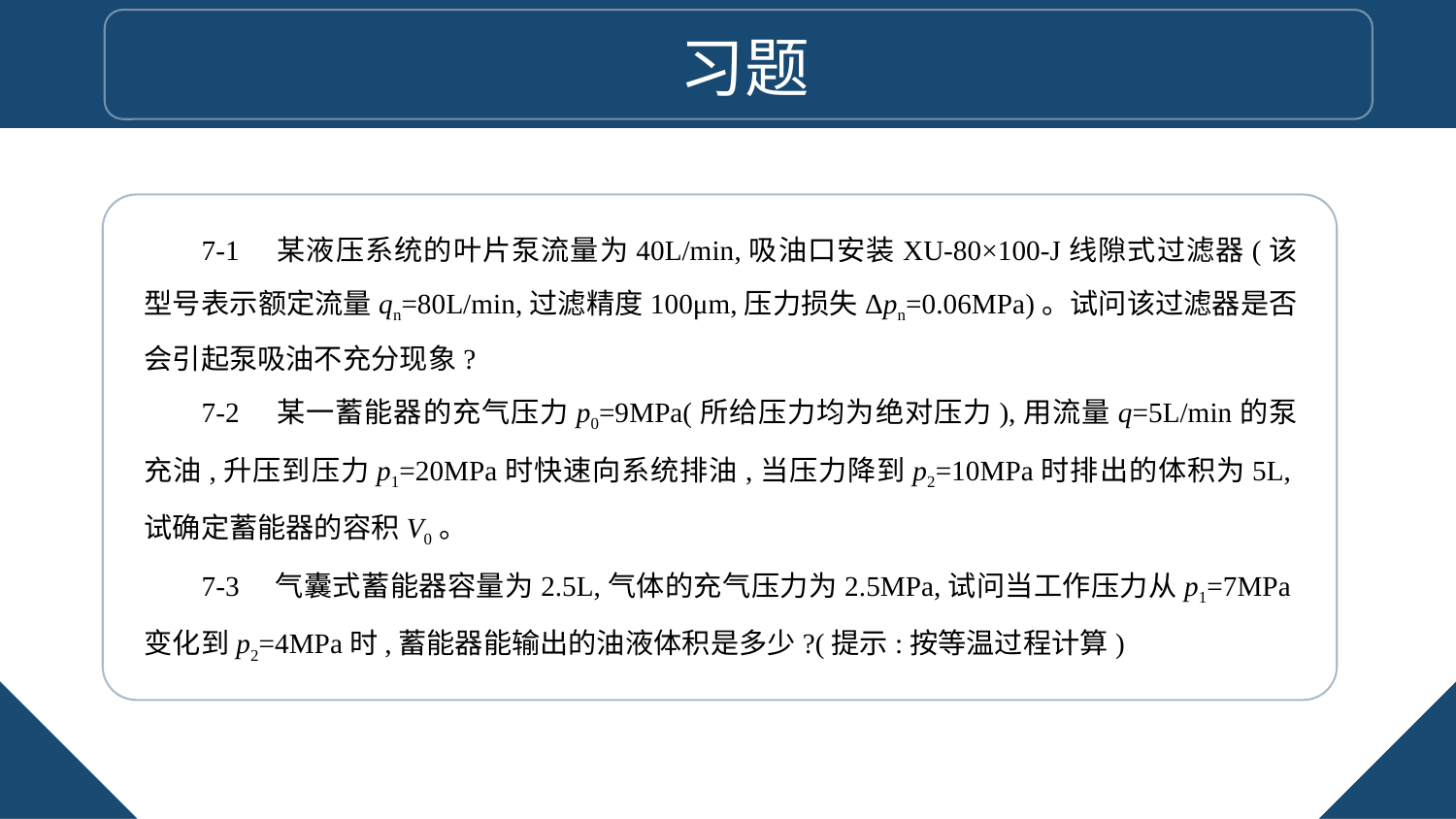

习题

7-1　某液压系统的叶片泵流量为40L/min,吸油口安装XU-80×100-J线隙式过滤器(该型号表示额定流量qn=80L/min,过滤精度100μm,压力损失Δpn=0.06MPa)。试问该过滤器是否会引起泵吸油不充分现象?
7-2　某一蓄能器的充气压力p0=9MPa(所给压力均为绝对压力),用流量q=5L/min的泵充油,升压到压力p1=20MPa时快速向系统排油,当压力降到p2=10MPa时排出的体积为5L,试确定蓄能器的容积V0。
7-3　气囊式蓄能器容量为2.5L,气体的充气压力为2.5MPa,试问当工作压力从p1=7MPa变化到p2=4MPa时,蓄能器能输出的油液体积是多少?(提示:按等温过程计算)